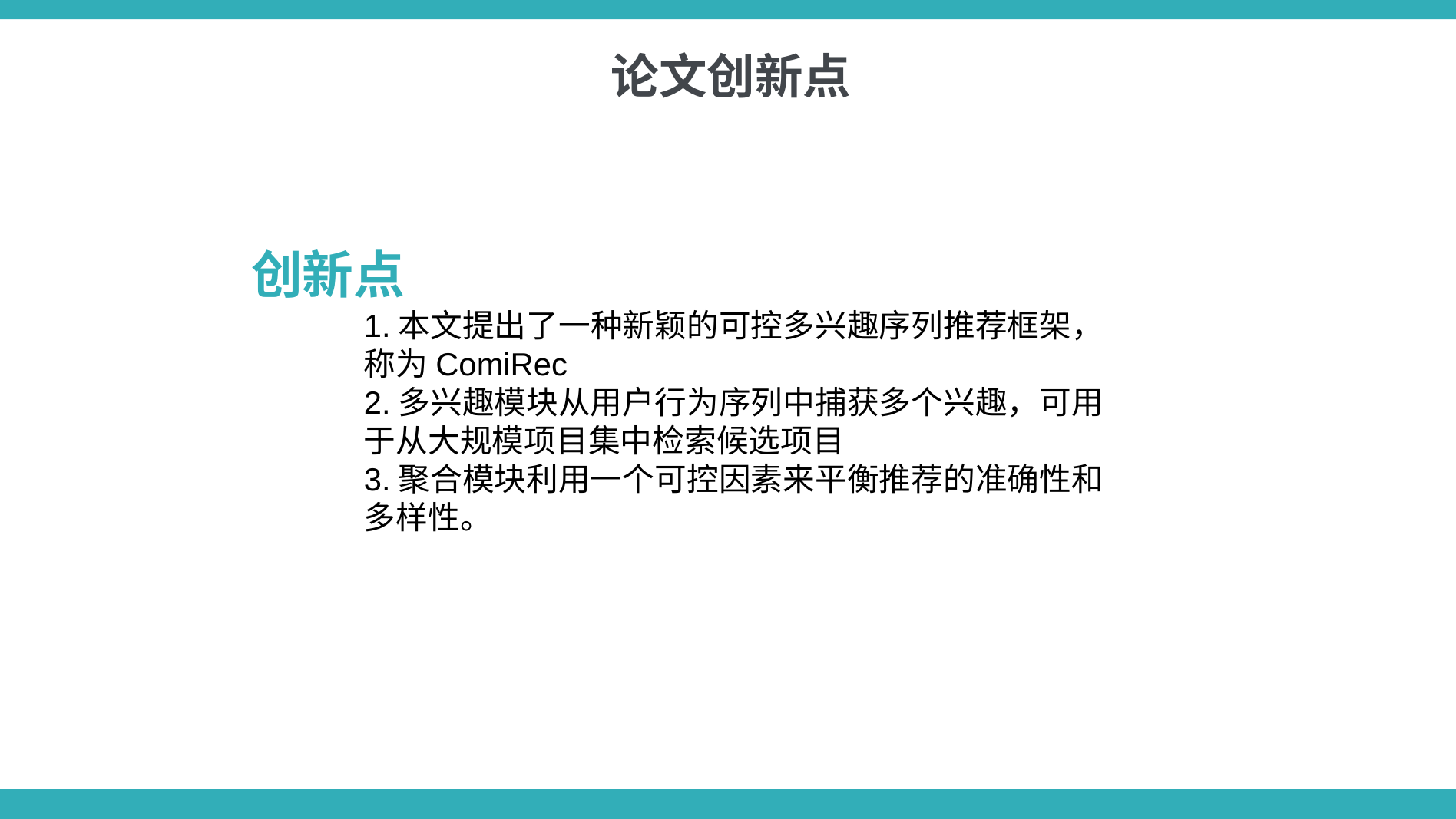

论文创新点
创新点
1.本文提出了一种新颖的可控多兴趣序列推荐框架，称为ComiRec
2.多兴趣模块从用户行为序列中捕获多个兴趣，可用于从大规模项目集中检索候选项目
3.聚合模块利用一个可控因素来平衡推荐的准确性和多样性。